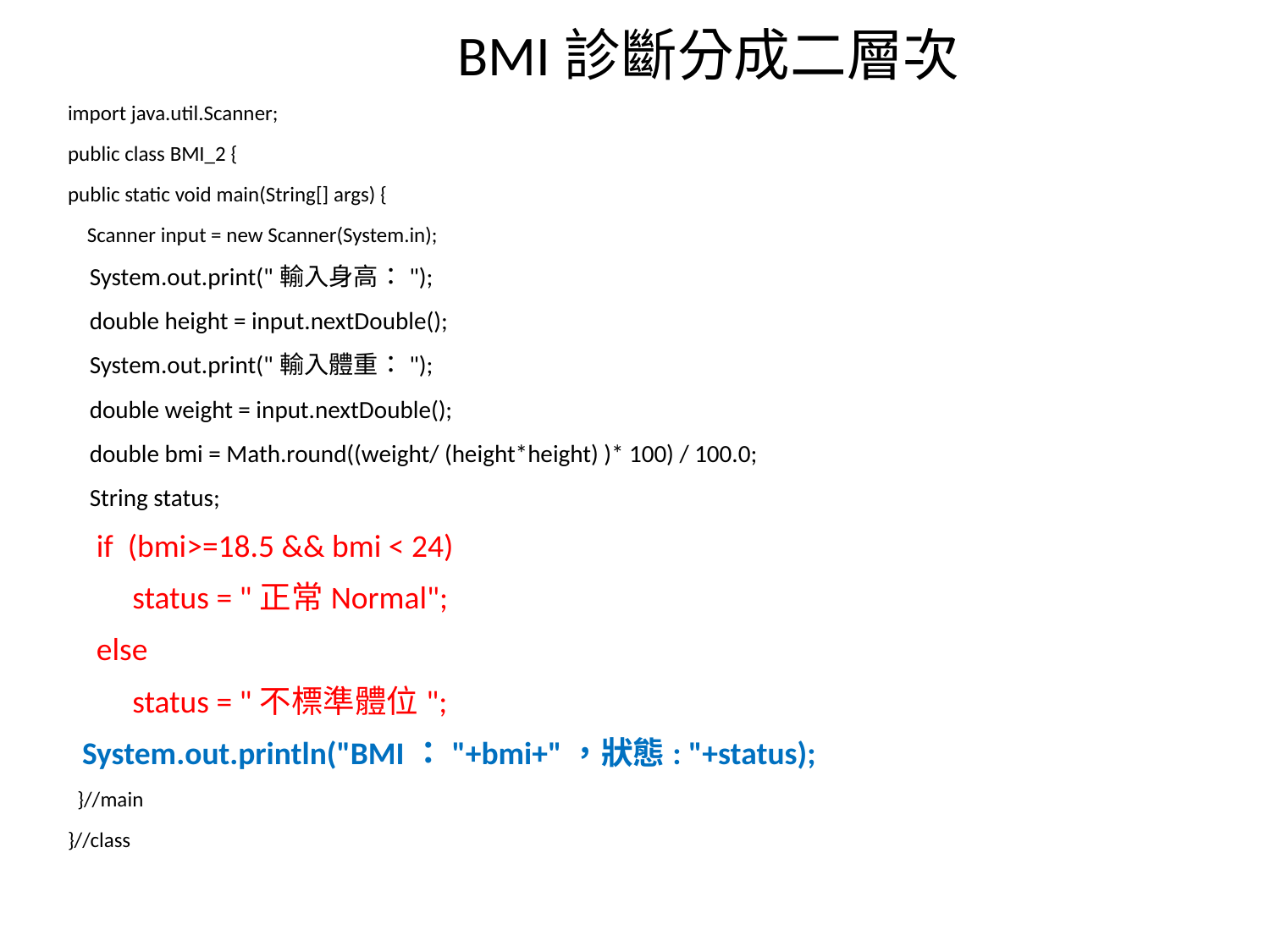

# BMI診斷分成二層次
import java.util.Scanner;
public class BMI_2 {
public static void main(String[] args) {
    Scanner input = new Scanner(System.in);
    System.out.print("輸入身高：");
    double height = input.nextDouble();
    System.out.print("輸入體重：");
    double weight = input.nextDouble();
    double bmi = Math.round((weight/ (height*height) )* 100) / 100.0;
    String status;
    if  (bmi>=18.5 && bmi < 24)
         status = "正常Normal";
    else
         status = "不標準體位";
   System.out.println("BMI："+bmi+"，狀態: "+status);
  }//main
}//class